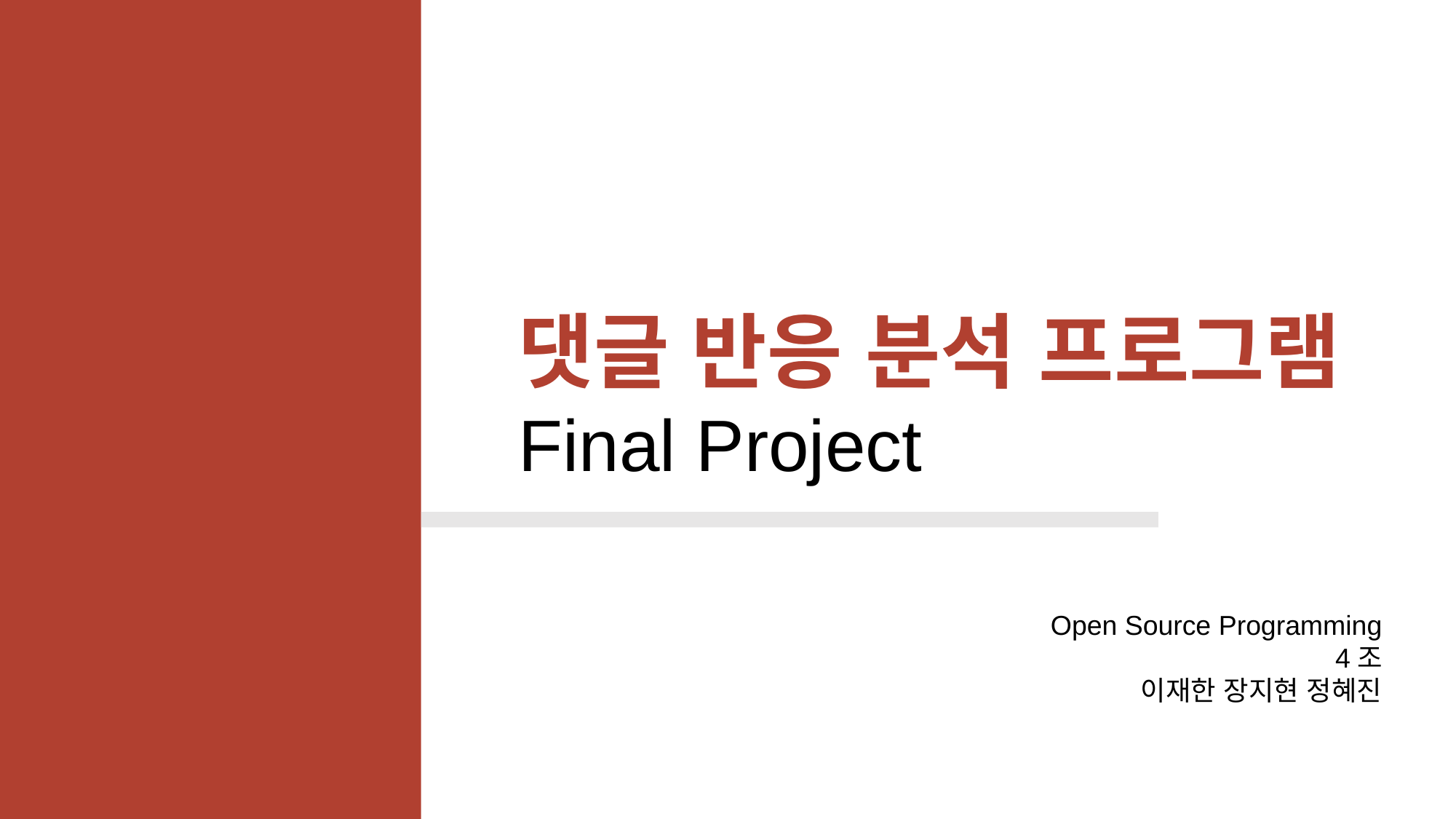

댓글 반응 분석 프로그램
Final Project

Open Source Programming
4조
이재한 장지현 정혜진